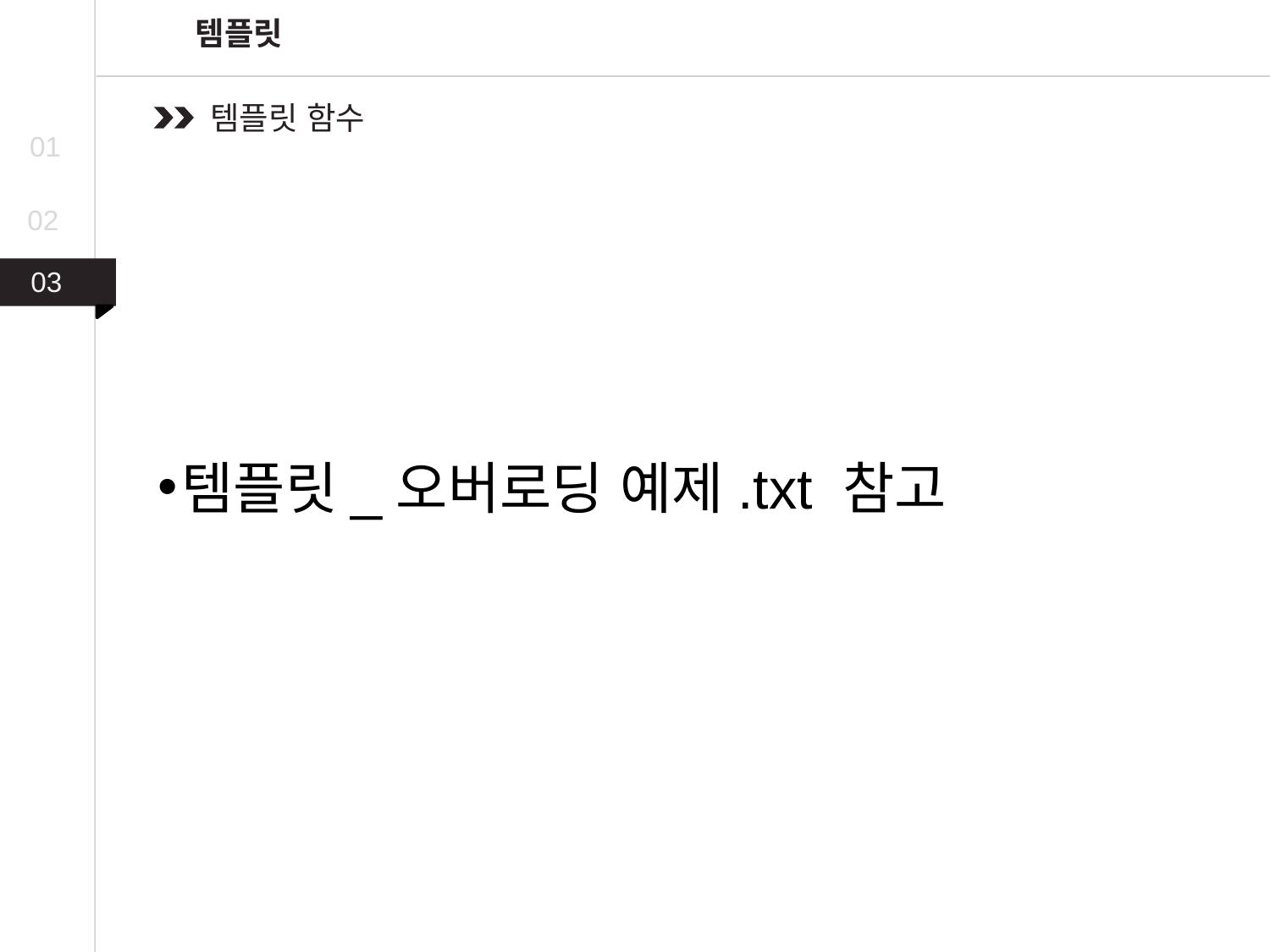

템플릿
템플릿 함수

01
02
03

03
02

템플릿_오버로딩 예제.txt 참고